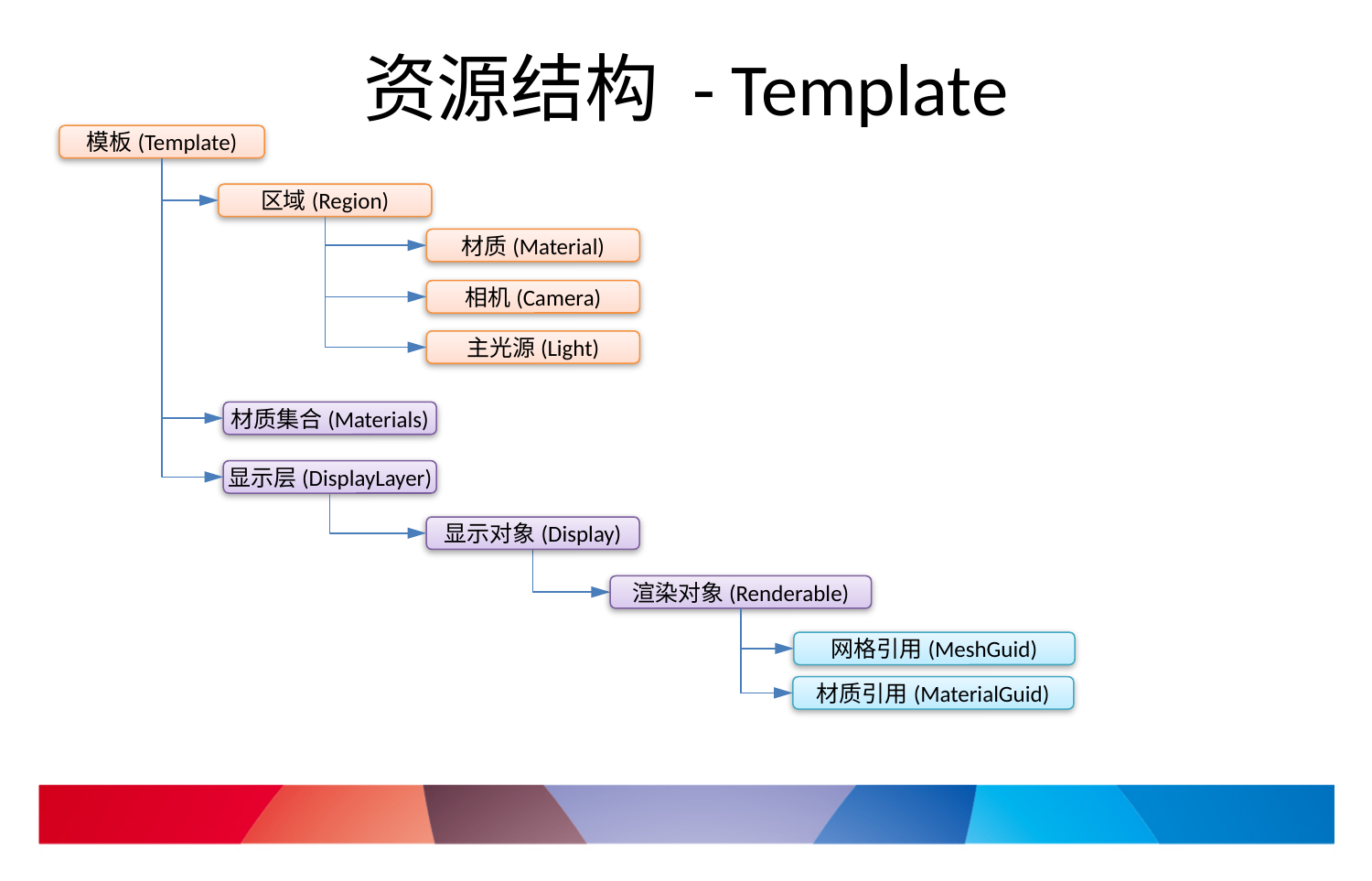

# 资源结构 - Template
模板(Template)
区域(Region)
材质(Material)
相机(Camera)
主光源(Light)
材质集合(Materials)
显示层(DisplayLayer)
显示对象(Display)
渲染对象(Renderable)
网格引用(MeshGuid)
材质引用(MaterialGuid)